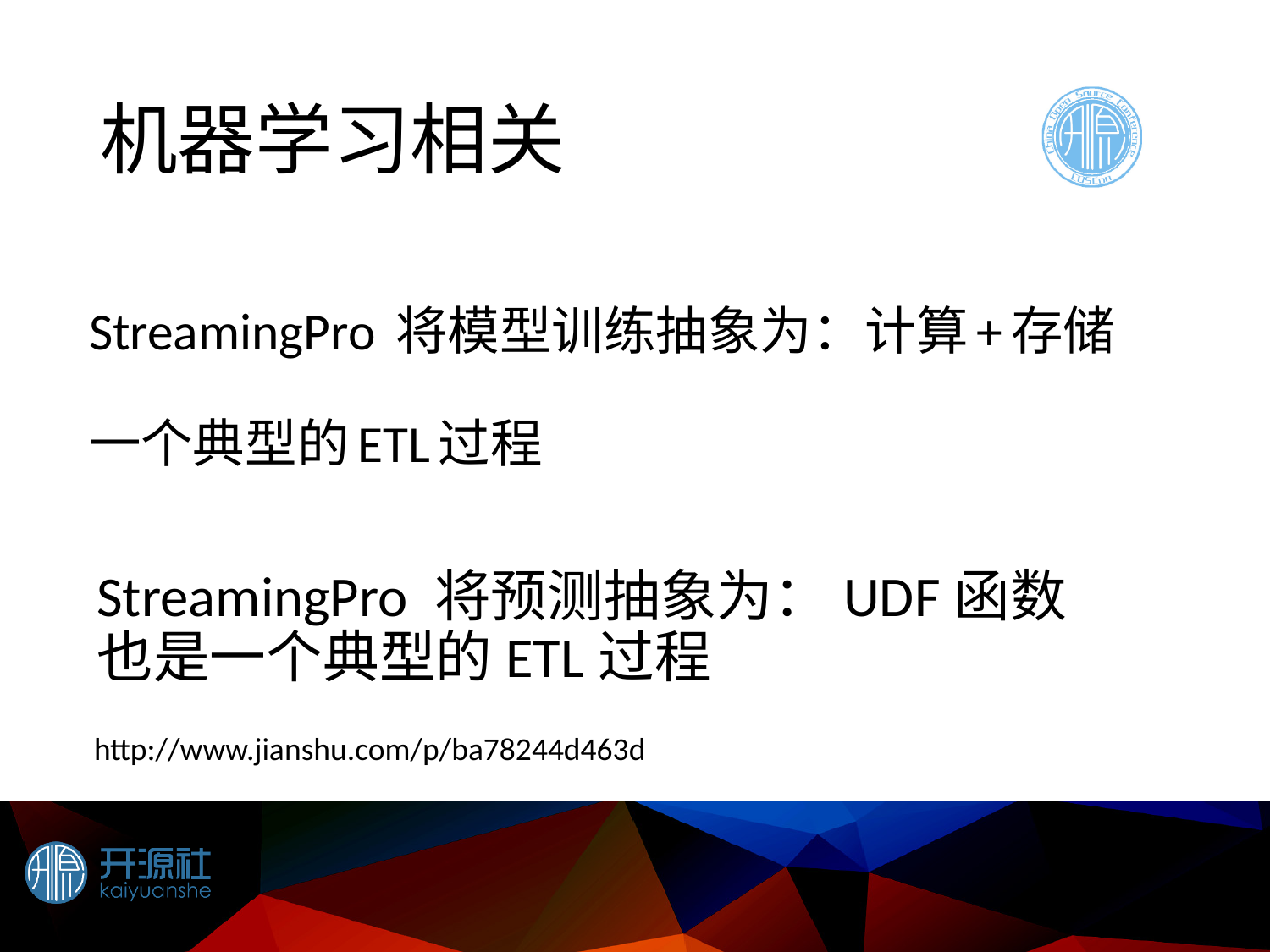

# 机器学习相关
StreamingPro 将模型训练抽象为：计算+存储

一个典型的ETL过程
StreamingPro 将预测抽象为：UDF函数
也是一个典型的ETL过程
http://www.jianshu.com/p/ba78244d463d